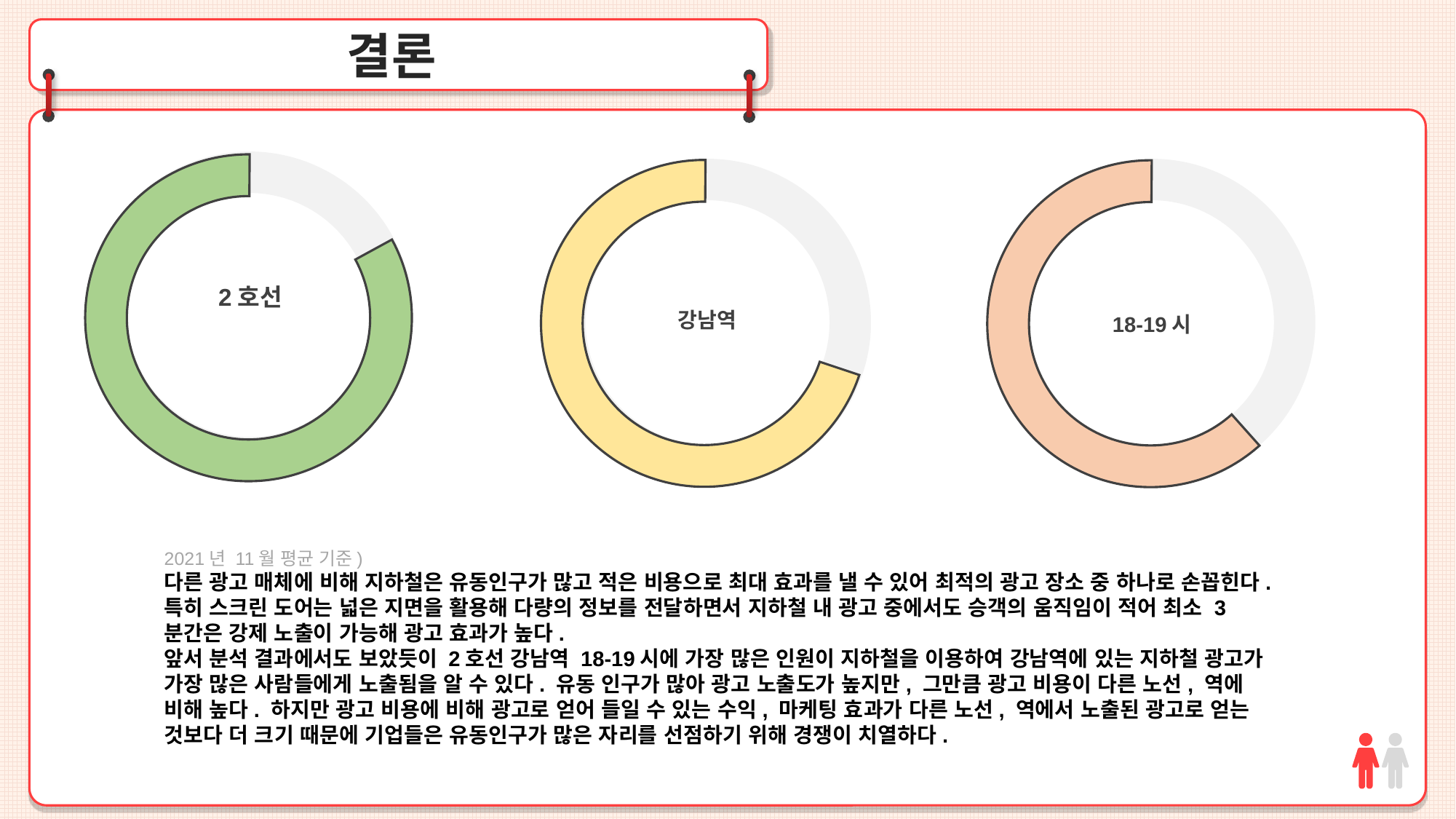

결론

2호선
강남역
18-19시
2021년 11월 평균 기준)
다른 광고 매체에 비해 지하철은 유동인구가 많고 적은 비용으로 최대 효과를 낼 수 있어 최적의 광고 장소 중 하나로 손꼽힌다. 특히 스크린 도어는 넓은 지면을 활용해 다량의 정보를 전달하면서 지하철 내 광고 중에서도 승객의 움직임이 적어 최소 3분간은 강제 노출이 가능해 광고 효과가 높다.
앞서 분석 결과에서도 보았듯이 2호선 강남역 18-19시에 가장 많은 인원이 지하철을 이용하여 강남역에 있는 지하철 광고가 가장 많은 사람들에게 노출됨을 알 수 있다. 유동 인구가 많아 광고 노출도가 높지만, 그만큼 광고 비용이 다른 노선, 역에 비해 높다. 하지만 광고 비용에 비해 광고로 얻어 들일 수 있는 수익, 마케팅 효과가 다른 노선, 역에서 노출된 광고로 얻는 것보다 더 크기 때문에 기업들은 유동인구가 많은 자리를 선점하기 위해 경쟁이 치열하다.